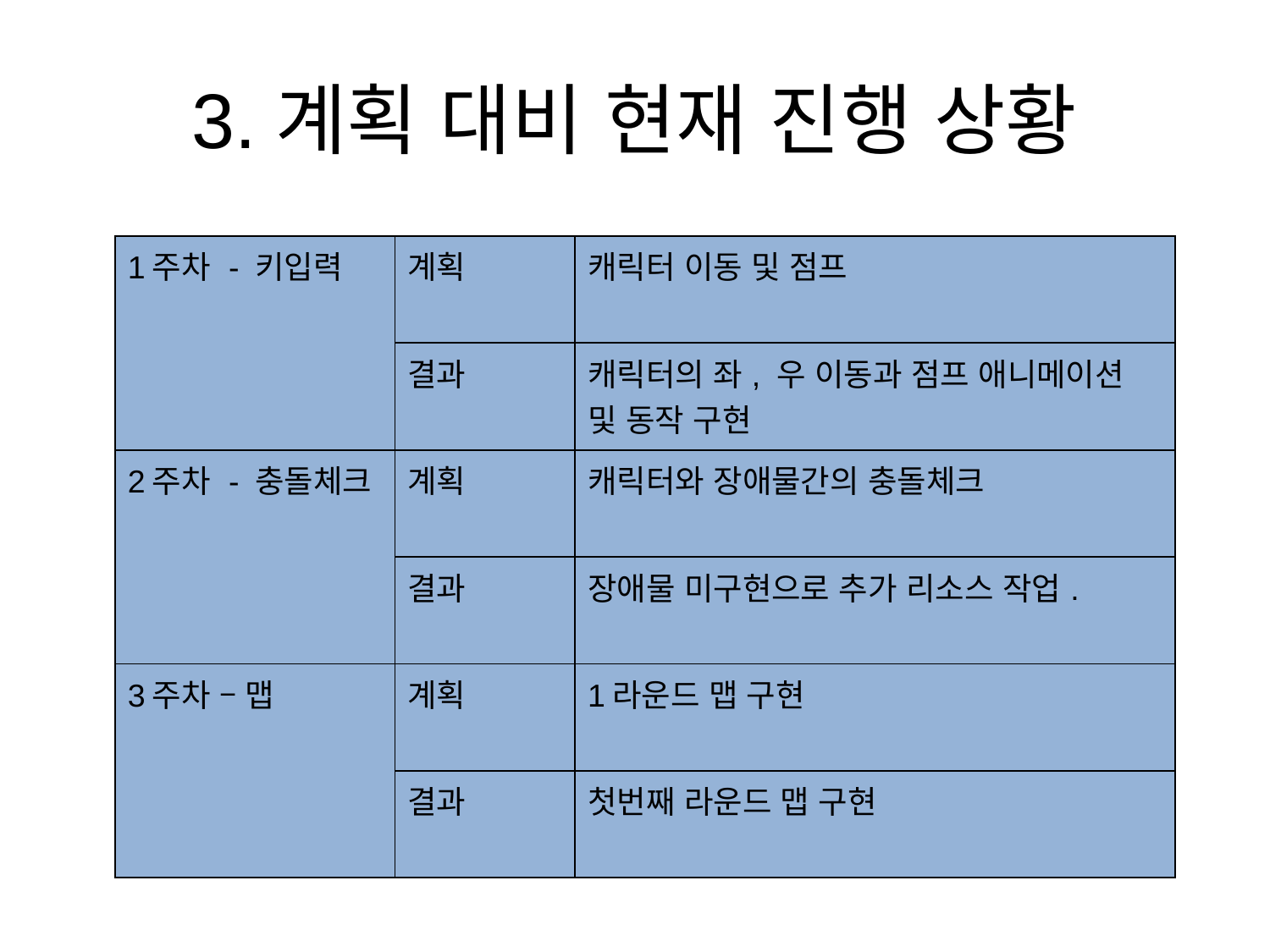

# 3.계획 대비 현재 진행 상황
내용

| 1주차 - 키입력 | 계획 | 캐릭터 이동 및 점프 |
| --- | --- | --- |
|  | 결과 | 캐릭터의 좌, 우 이동과 점프 애니메이션 및 동작 구현 |
| 2주차 - 충돌체크 | 계획 | 캐릭터와 장애물간의 충돌체크 |
|  | 결과 | 장애물 미구현으로 추가 리소스 작업. |
| 3주차 – 맵 | 계획 | 1라운드 맵 구현 |
|  | 결과 | 첫번째 라운드 맵 구현 |